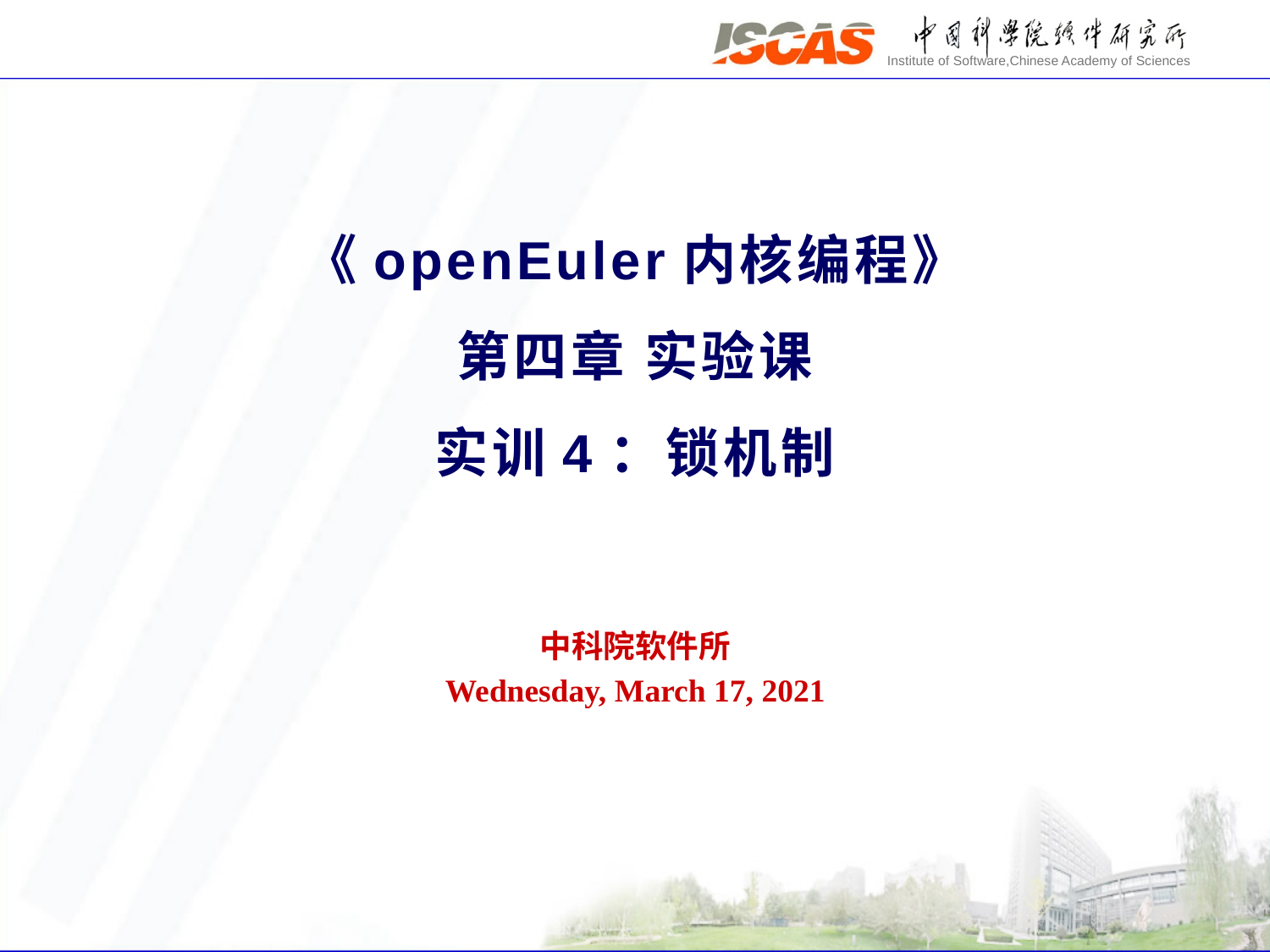

《openEuler内核编程》
第四章 实验课
实训4：锁机制
中科院软件所
Wednesday, March 17, 2021